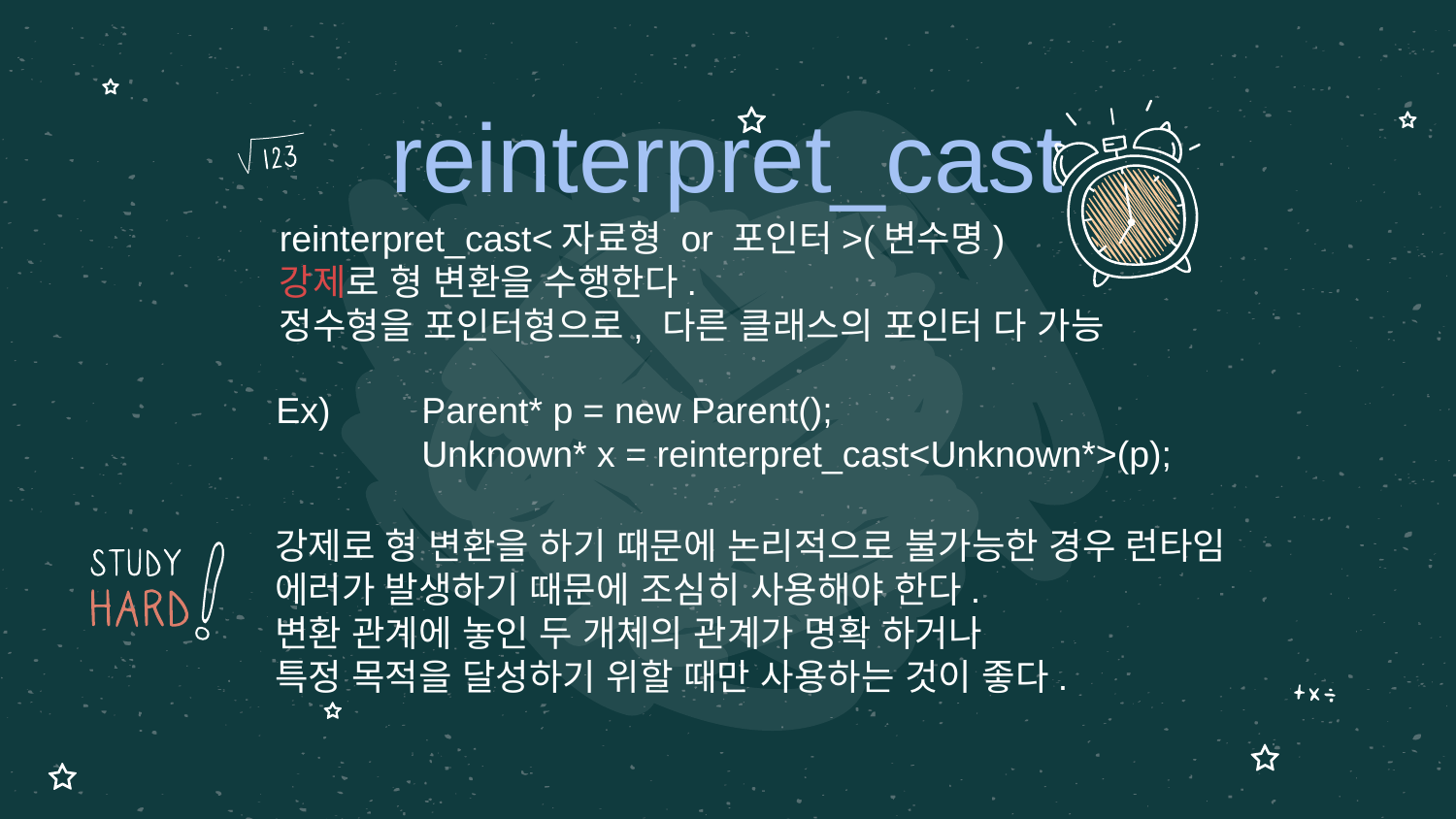

# reinterpret_cast

reinterpret_cast<자료형 or 포인터>(변수명)
강제로 형 변환을 수행한다.
정수형을 포인터형으로, 다른 클래스의 포인터 다 가능
Ex)	Parent* p = new Parent();
	Unknown* x = reinterpret_cast<Unknown*>(p);
강제로 형 변환을 하기 때문에 논리적으로 불가능한 경우 런타임 에러가 발생하기 때문에 조심히 사용해야 한다.
변환 관계에 놓인 두 개체의 관계가 명확 하거나
특정 목적을 달성하기 위할 때만 사용하는 것이 좋다.